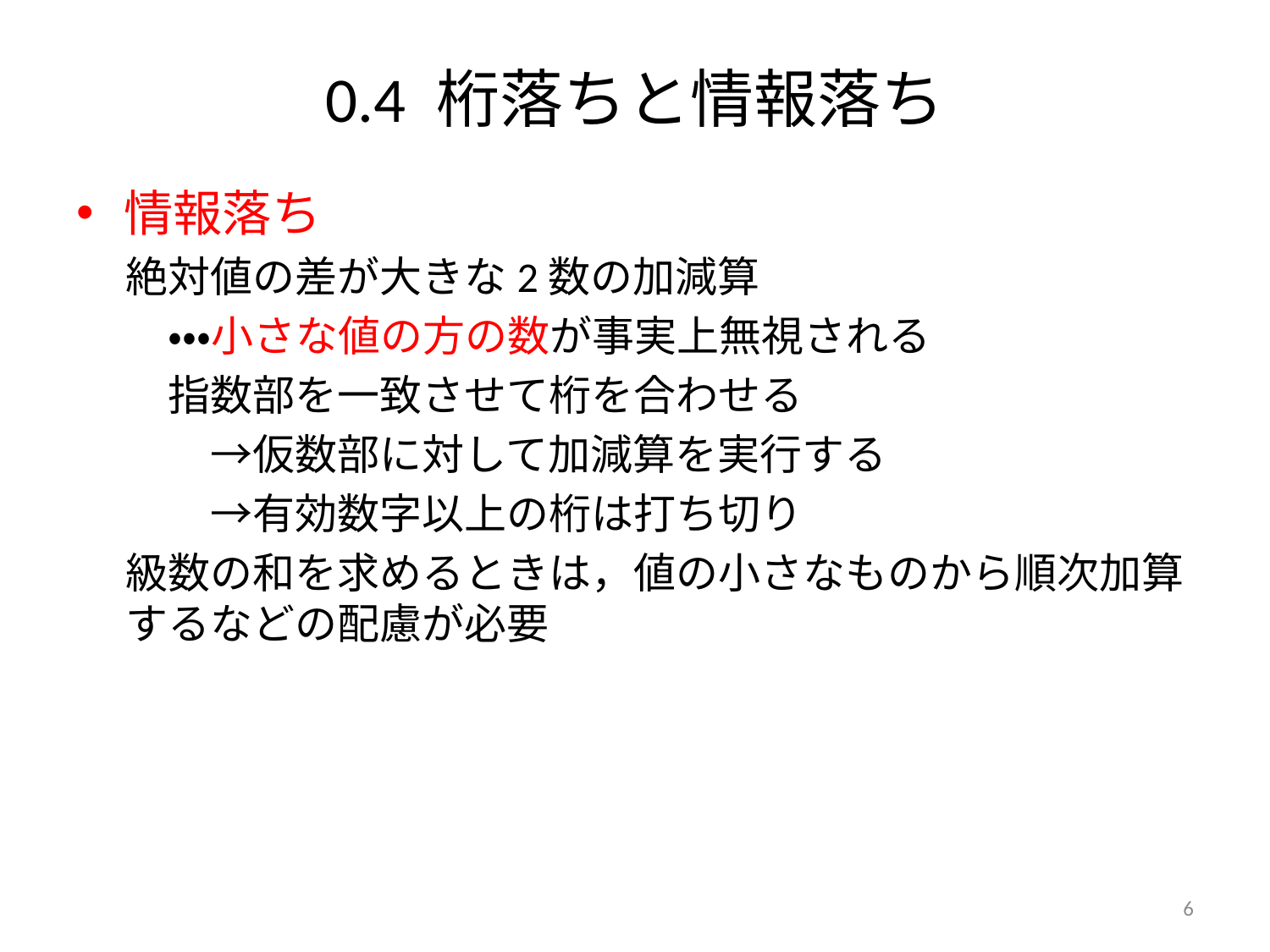

# 0.4 桁落ちと情報落ち
情報落ち
絶対値の差が大きな2数の加減算
　・・・小さな値の方の数が事実上無視される
　指数部を一致させて桁を合わせる
　　→仮数部に対して加減算を実行する
　　→有効数字以上の桁は打ち切り
級数の和を求めるときは，値の小さなものから順次加算するなどの配慮が必要

6